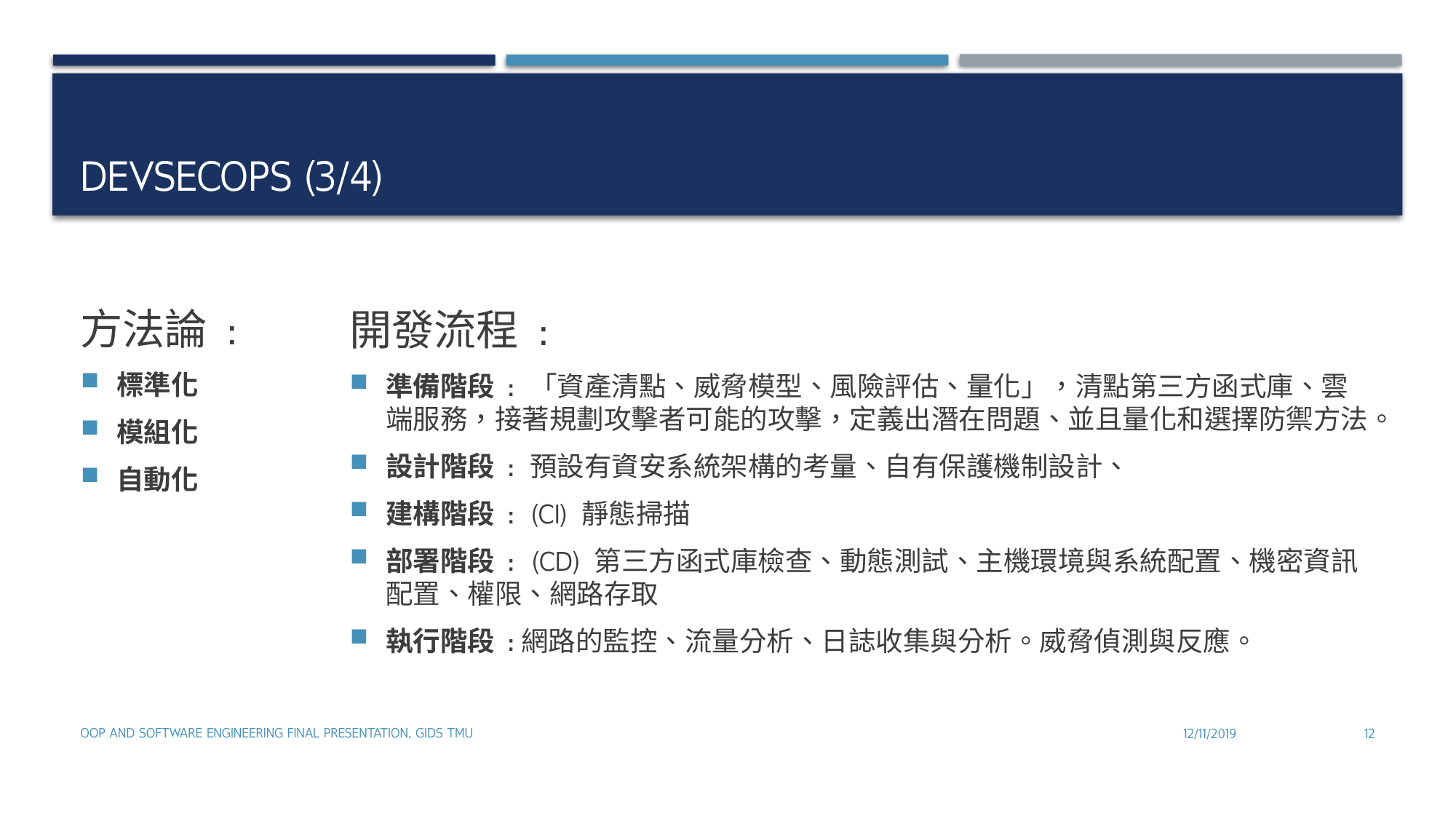

# DevSecOps (3/4)
開發流程 :
準備階段 : 「資產清點、威脅模型、風險評估、量化」，清點第三方函式庫、雲端服務，接著規劃攻擊者可能的攻擊，定義出潛在問題、並且量化和選擇防禦方法。
設計階段 : 預設有資安系統架構的考量、自有保護機制設計、
建構階段 :  (CI) 靜態掃描
部署階段 :  (CD) 第三方函式庫檢查、動態測試、主機環境與系統配置、機密資訊配置、權限、網路存取
執行階段 :網路的監控、流量分析、日誌收集與分析。威脅偵測與反應。
方法論 :
標準化
模組化
自動化
OOP and Software engineering final presentation, GIDS TMU
12/11/2019
12